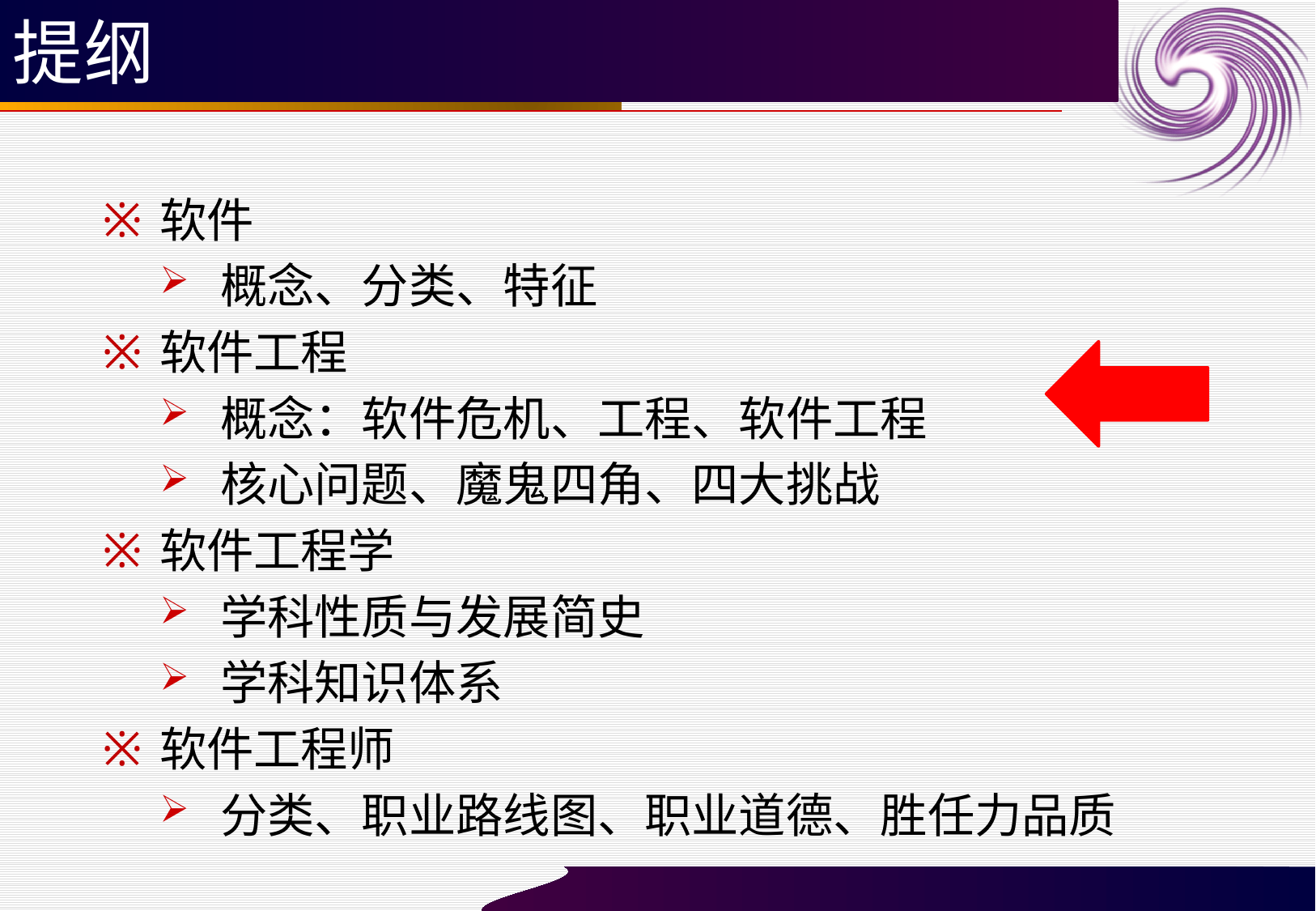

# 提纲
软件
概念、分类、特征
软件工程
概念：软件危机、工程、软件工程
核心问题、魔鬼四角、四大挑战
软件工程学
学科性质与发展简史
学科知识体系
软件工程师
分类、职业路线图、职业道德、胜任力品质